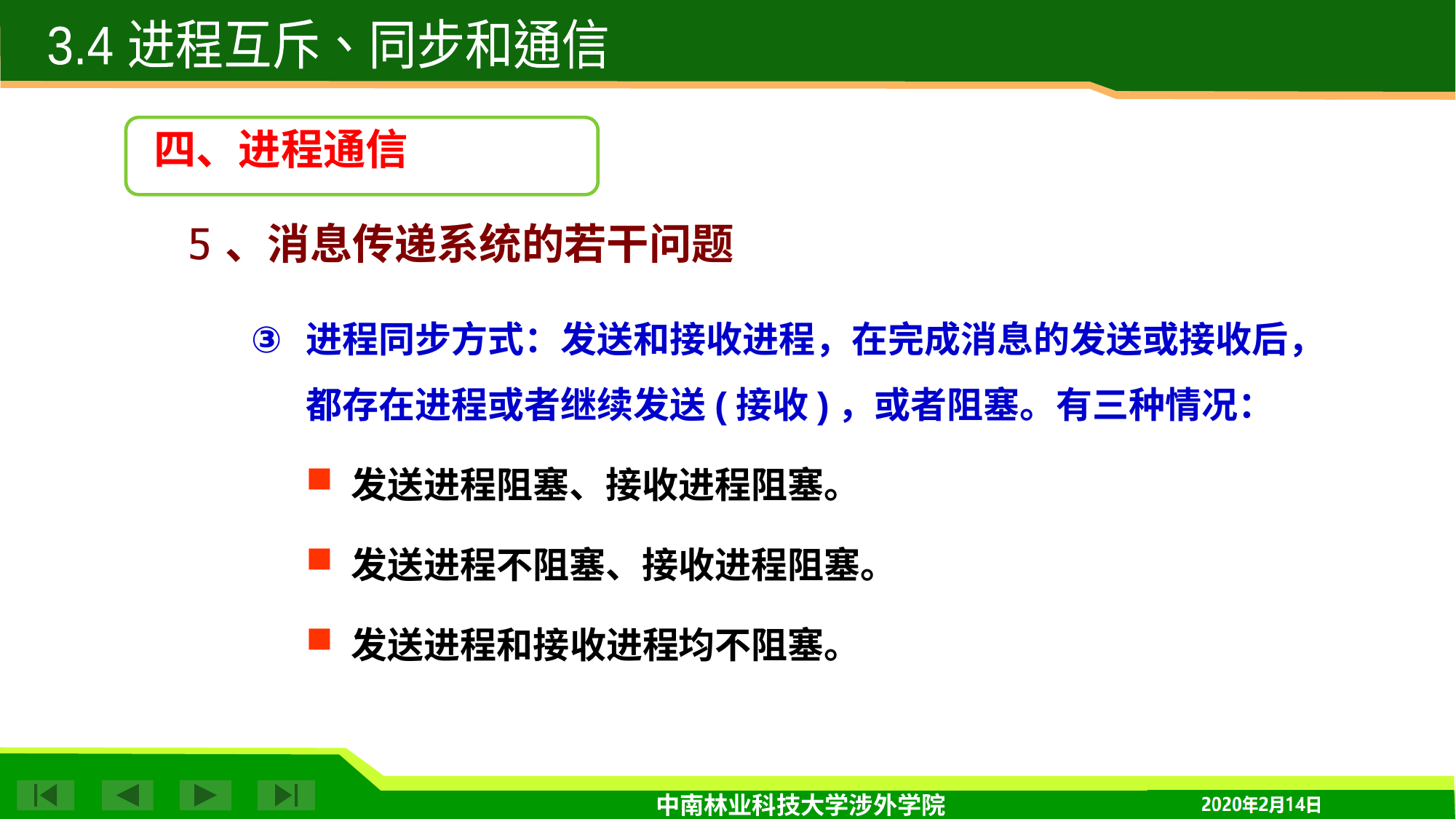

3.4 进程互斥、同步和通信
四、进程通信

5、消息传递系统的若干问题
进程同步方式：发送和接收进程，在完成消息的发送或接收后，都存在进程或者继续发送(接收)，或者阻塞。有三种情况：
发送进程阻塞、接收进程阻塞。
发送进程不阻塞、接收进程阻塞。
发送进程和接收进程均不阻塞。